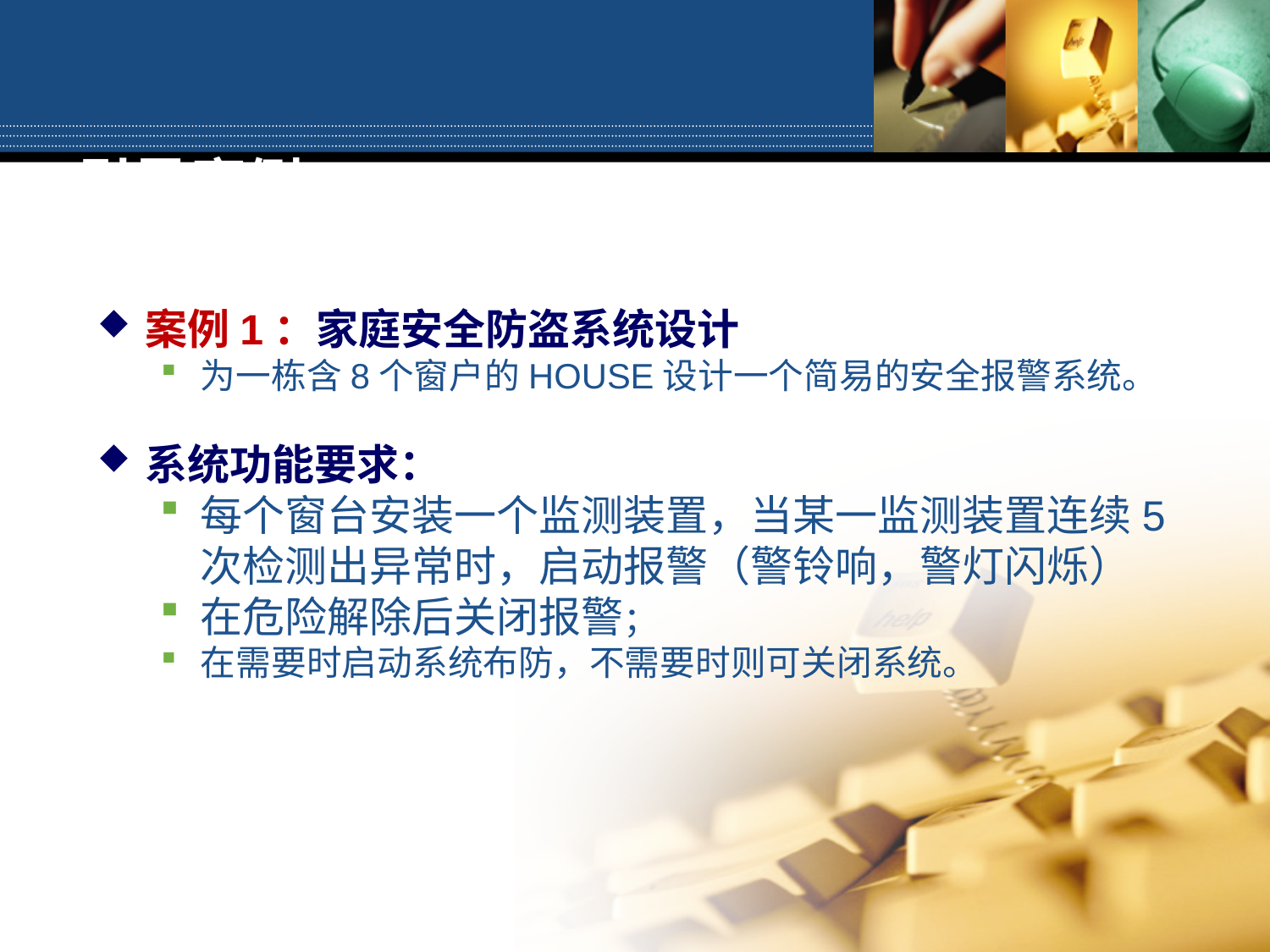

# 引导案例
案例1：家庭安全防盗系统设计
为一栋含8个窗户的HOUSE设计一个简易的安全报警系统。
系统功能要求：
每个窗台安装一个监测装置，当某一监测装置连续5次检测出异常时，启动报警（警铃响，警灯闪烁）
在危险解除后关闭报警；
在需要时启动系统布防，不需要时则可关闭系统。
2